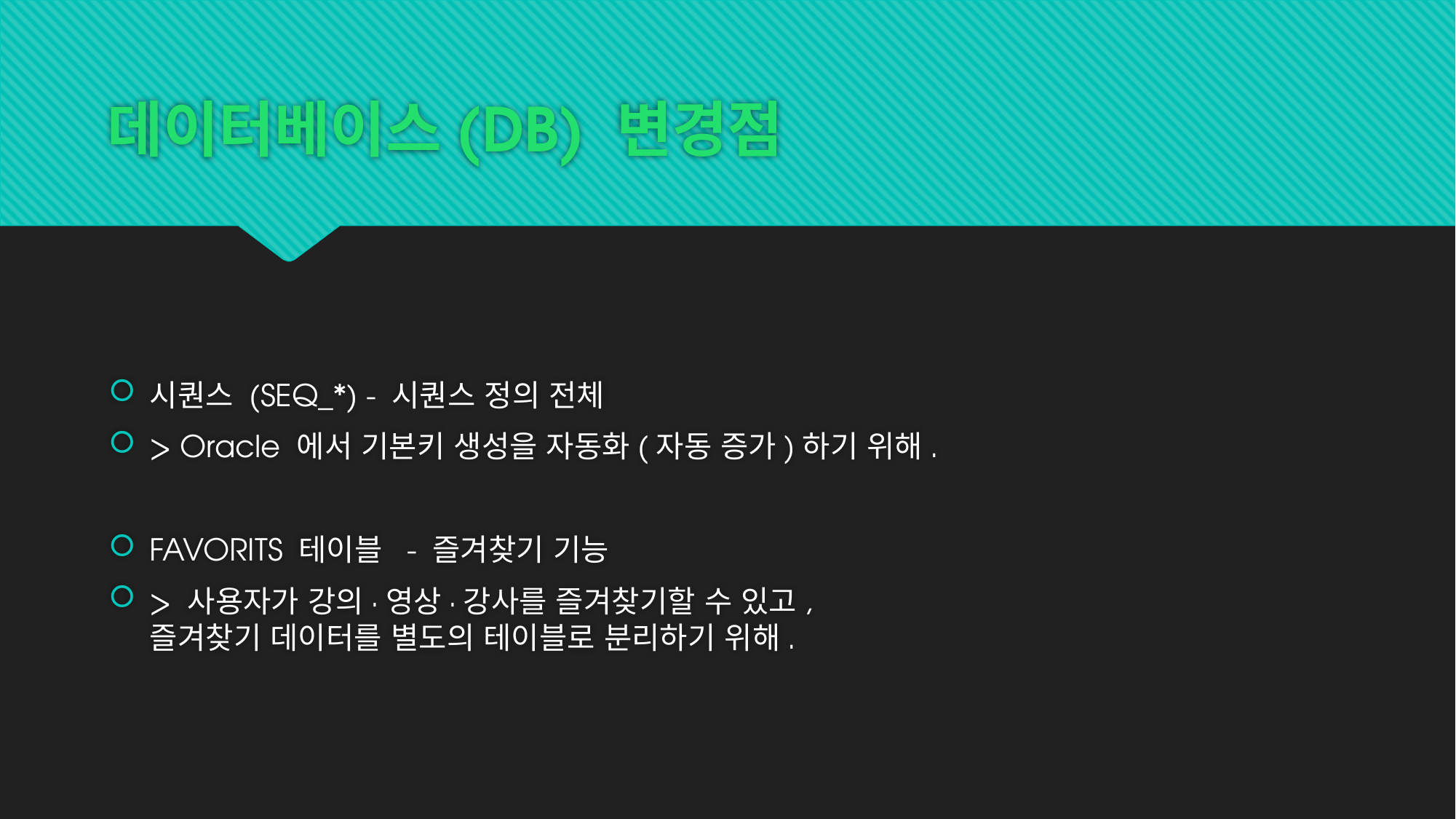

# 데이터베이스(DB) 변경점
시퀀스 (SEQ_*) - 시퀀스 정의 전체
> Oracle 에서 기본키 생성을 자동화(자동 증가)하기 위해.

FAVORITS 테이블  - 즐겨찾기 기능
> 사용자가 강의·영상·강사를 즐겨찾기할 수 있고,
즐겨찾기 데이터를 별도의 테이블로 분리하기 위해.